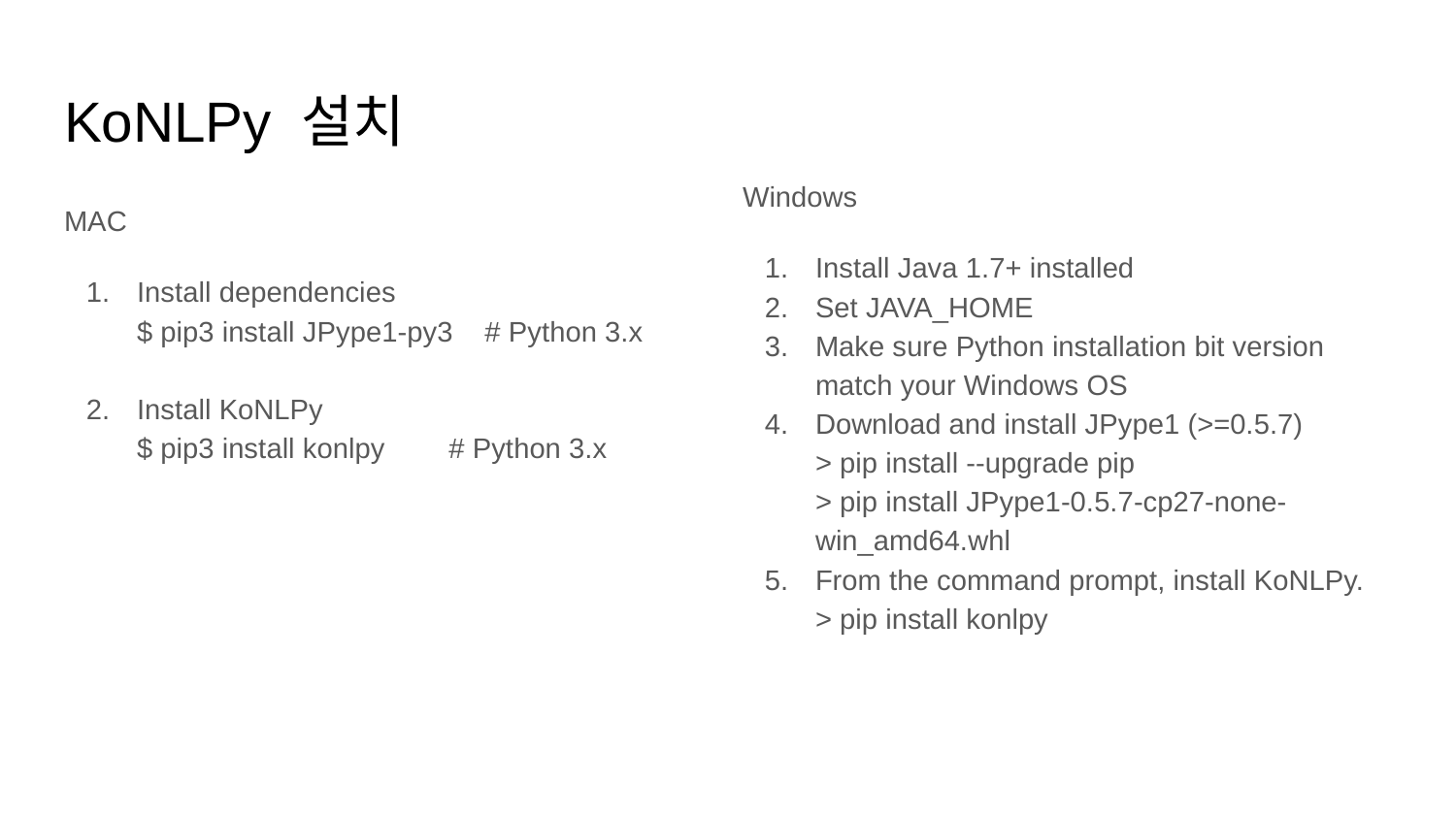

# KoNLPy 설치
Windows
Install Java 1.7+ installed
Set JAVA_HOME
Make sure Python installation bit version match your Windows OS
Download and install JPype1 (>=0.5.7)
> pip install --upgrade pip
> pip install JPype1-0.5.7-cp27-none-win_amd64.whl
From the command prompt, install KoNLPy.
> pip install konlpy
MAC
Install dependencies
$ pip3 install JPype1-py3    # Python 3.x
Install KoNLPy
$ pip3 install konlpy        # Python 3.x